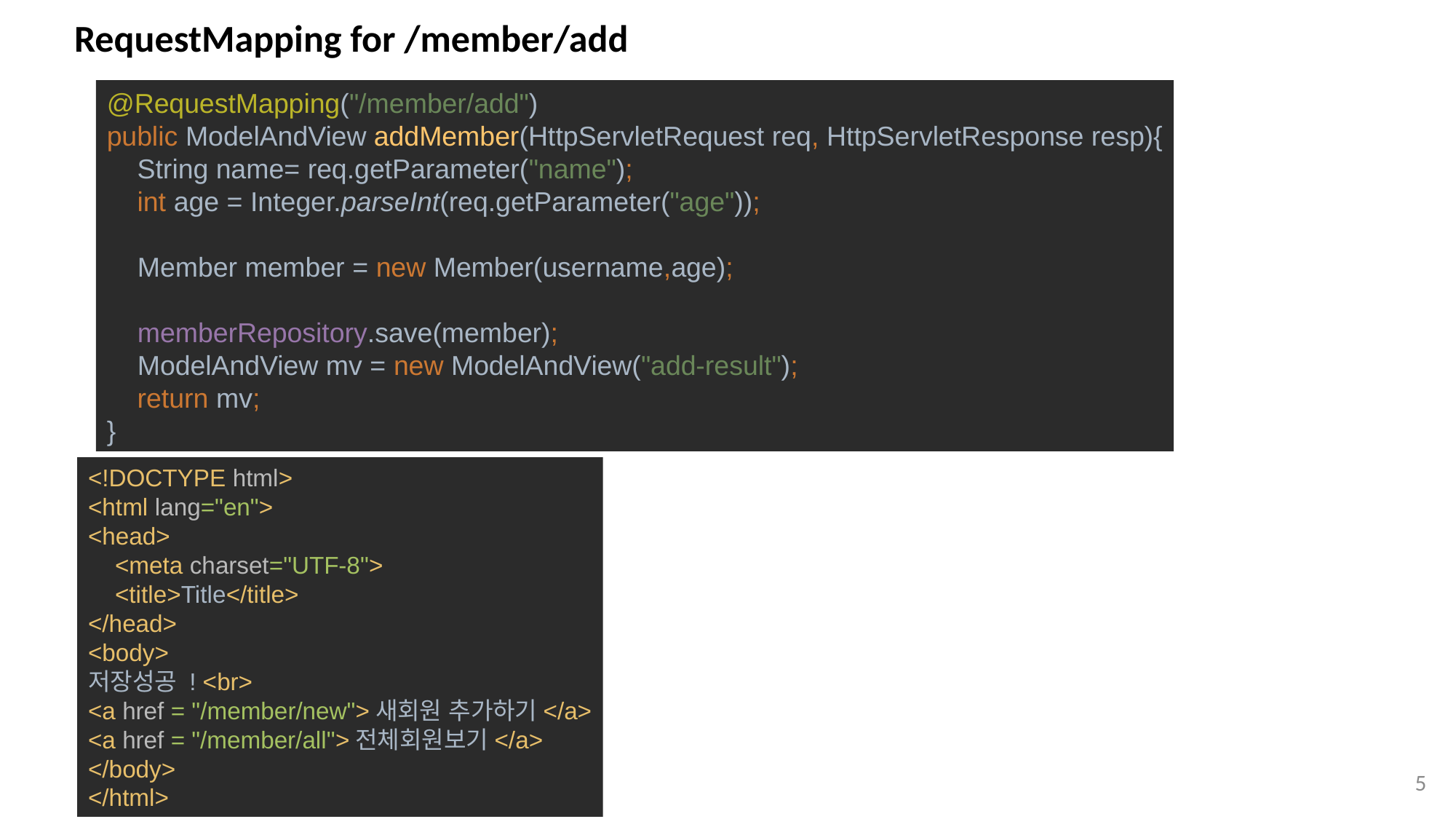

# RequestMapping for /member/add
@RequestMapping("/member/add")
public ModelAndView addMember(HttpServletRequest req, HttpServletResponse resp){
    String name= req.getParameter("name");
    int age = Integer.parseInt(req.getParameter("age"));
    Member member = new Member(username,age);
    memberRepository.save(member);
    ModelAndView mv = new ModelAndView("add-result");
    return mv;
}
<!DOCTYPE html>
<html lang="en">
<head>
    <meta charset="UTF-8">
    <title>Title</title>
</head>
<body>
저장성공 ! <br>
<a href = "/member/new">새회원 추가하기</a>
<a href = "/member/all">전체회원보기</a>
</body>
</html>
5